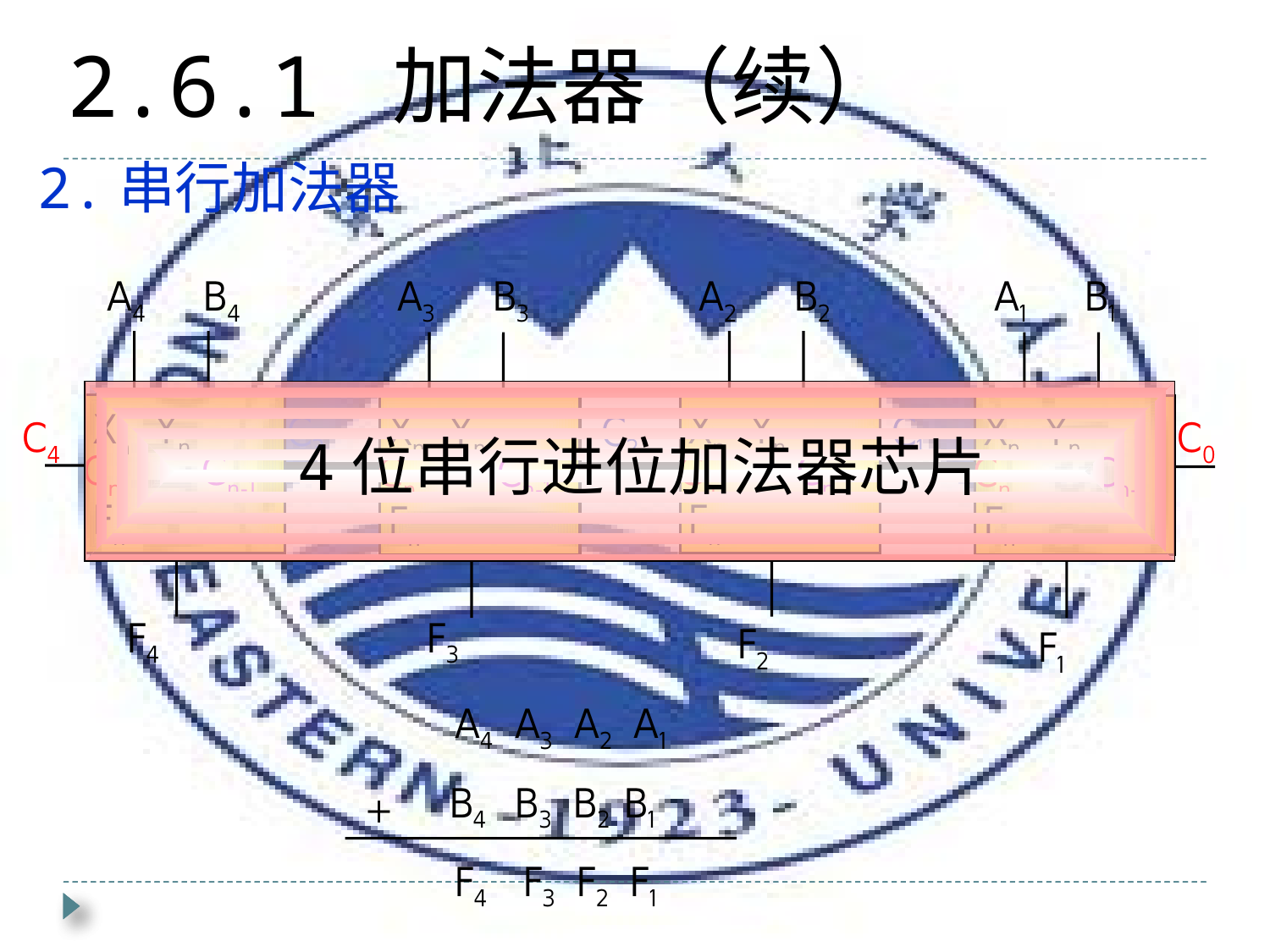

2.6.1 加法器（续）
2.串行加法器
A4     B4
A3     B3
A2     B2
A1     B1

Xn  Yn
Fn

Cn           Cn-1

Xn  Yn
Fn

Cn           Cn-1

Xn  Yn
Fn

Cn           Cn-1

Xn  Yn
Fn
C0

Cn           Cn-1

4位串行进位加法器芯片
C3
C2
C1
C4

F4
F3
F2
F1
 A4   A3   A2   A1
 B4    B3   B2  B1
 F4     F3   F2   F1
+